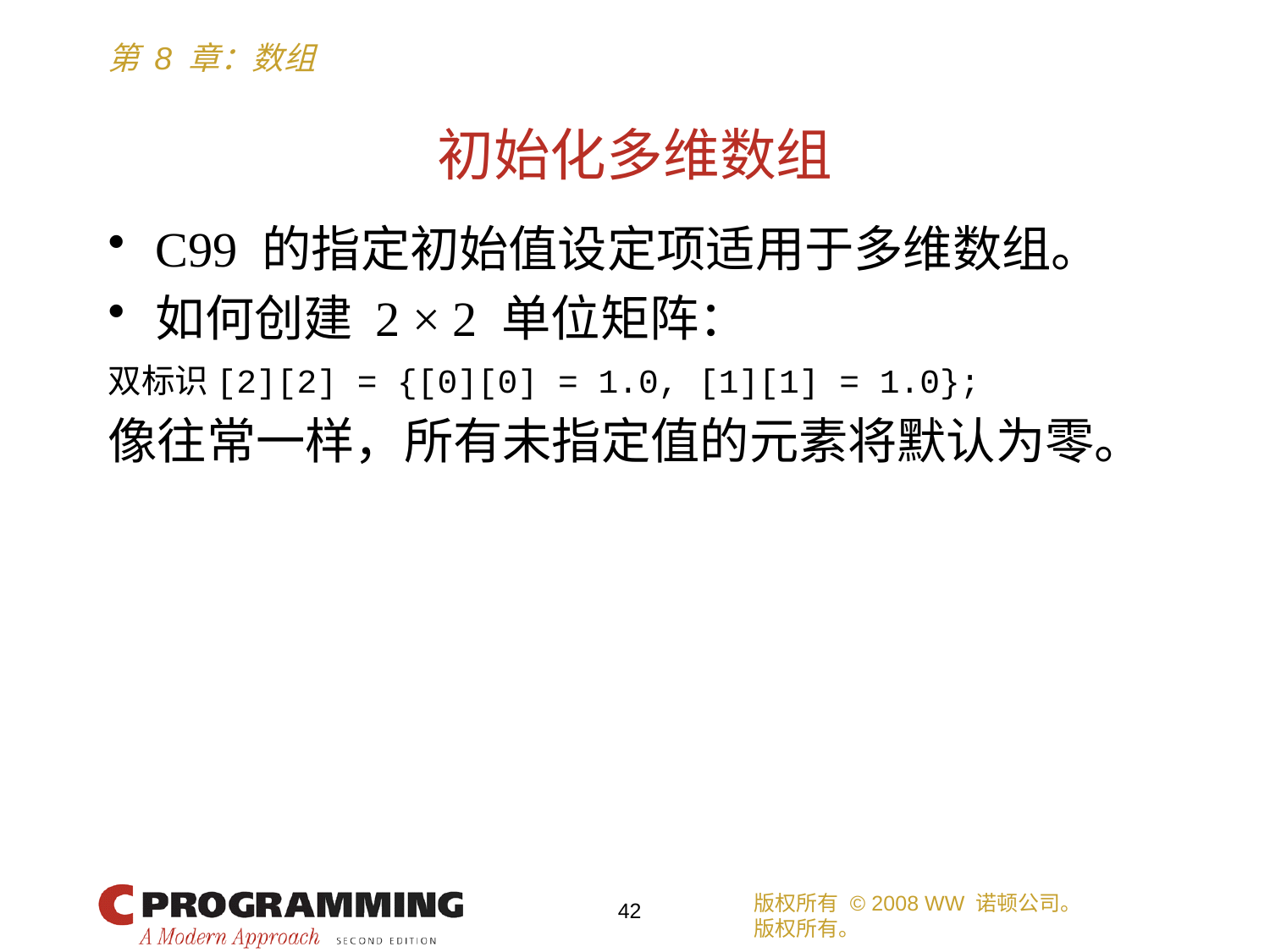

# 初始化多维数组
C99 的指定初始值设定项适用于多维数组。
如何创建 2 × 2 单位矩阵：
双标识[2][2] = {[0][0] = 1.0, [1][1] = 1.0};
像往常一样，所有未指定值的元素将默认为零。
版权所有 © 2008 WW 诺顿公司。
版权所有。
42